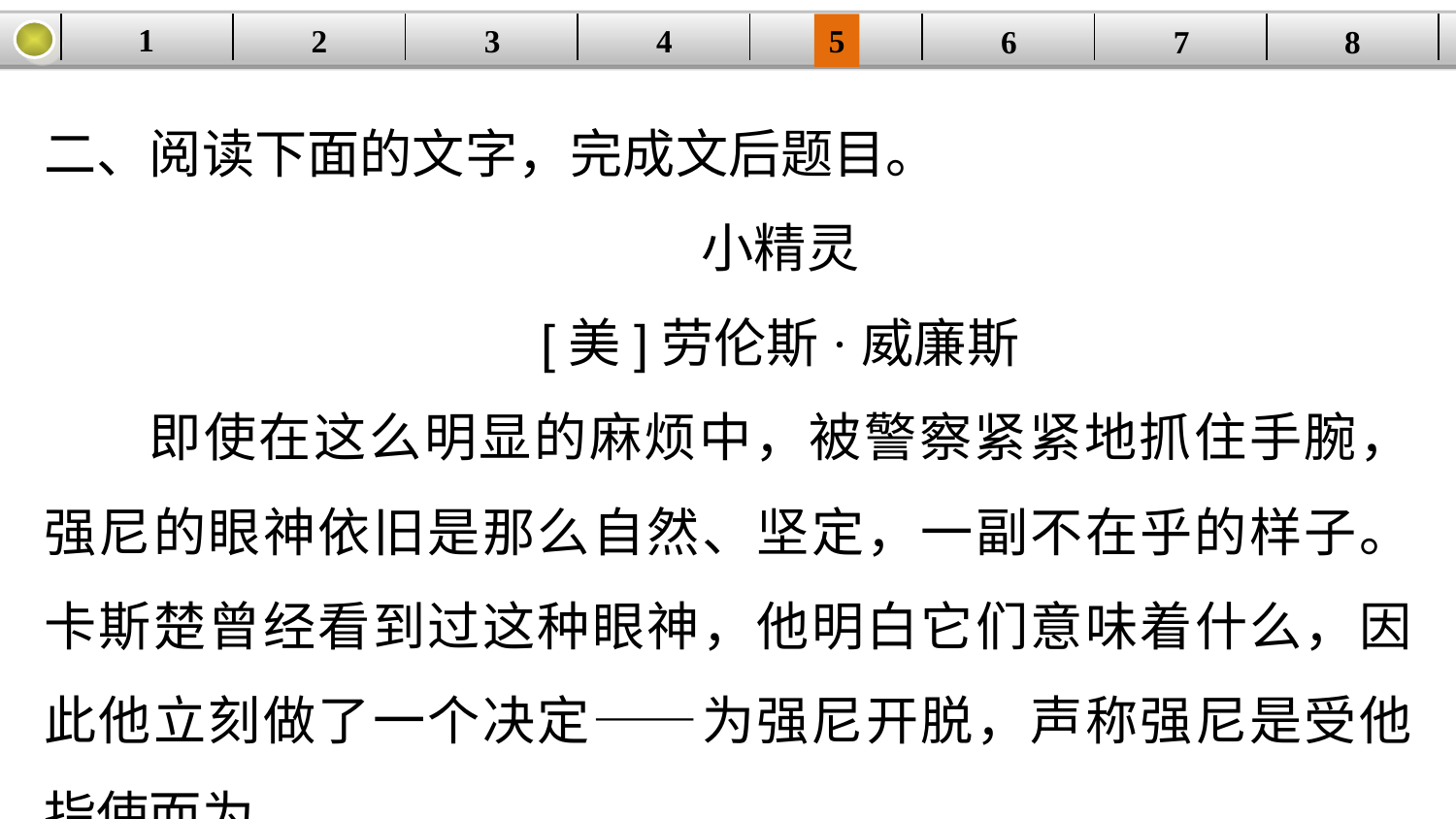

1
2
3
4
|  |  |  |  |  |  |  |  |
| --- | --- | --- | --- | --- | --- | --- | --- |
5
6
7
8

二、阅读下面的文字，完成文后题目。
小精灵
[美]劳伦斯·威廉斯
即使在这么明显的麻烦中，被警察紧紧地抓住手腕，强尼的眼神依旧是那么自然、坚定，一副不在乎的样子。卡斯楚曾经看到过这种眼神，他明白它们意味着什么，因此他立刻做了一个决定——为强尼开脱，声称强尼是受他指使而为。